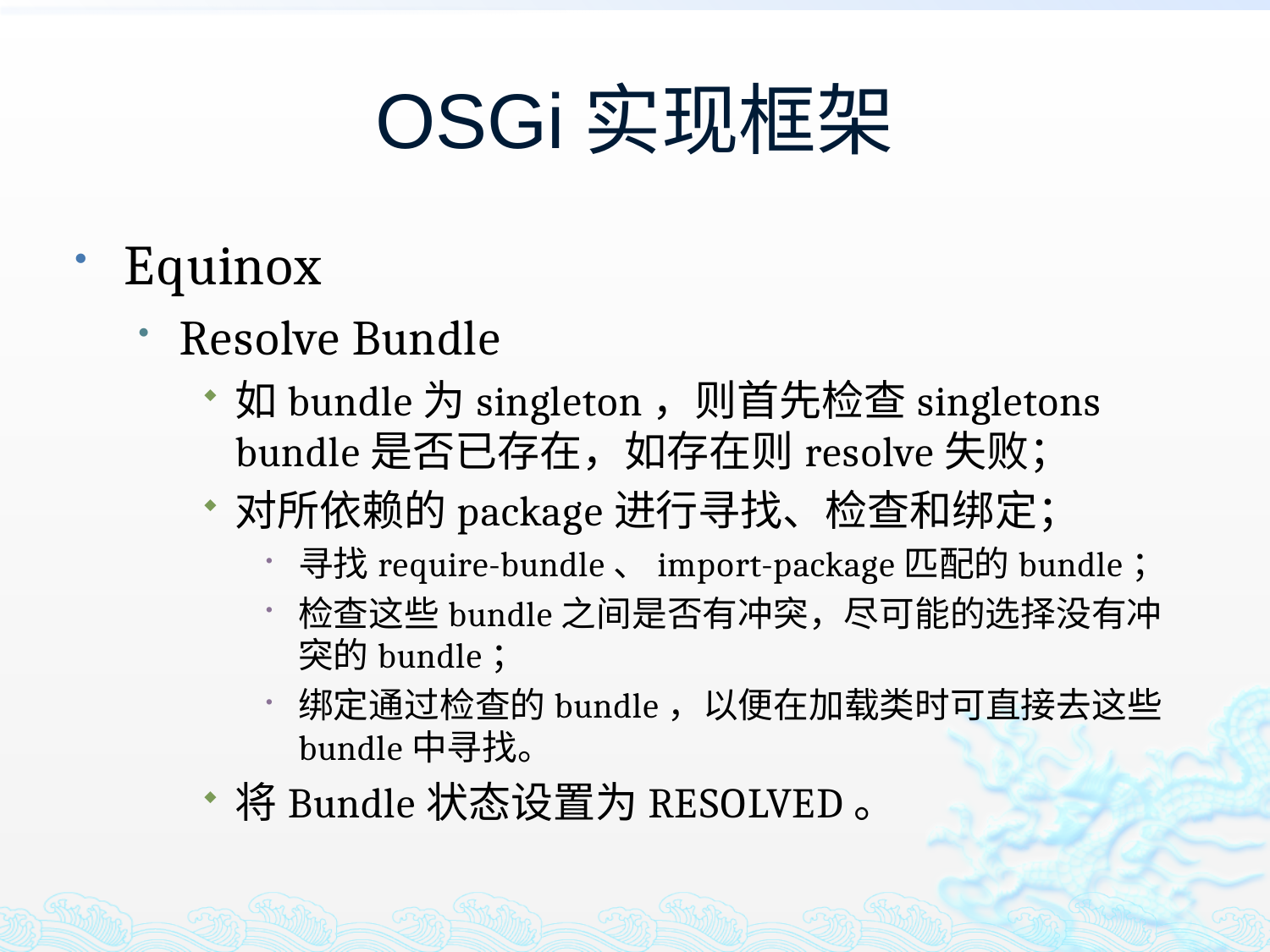

# OSGi实现框架
Equinox
Resolve Bundle
如bundle为singleton，则首先检查singletons bundle是否已存在，如存在则resolve失败；
对所依赖的package进行寻找、检查和绑定；
寻找require-bundle、import-package匹配的bundle；
检查这些bundle之间是否有冲突，尽可能的选择没有冲突的bundle；
绑定通过检查的bundle，以便在加载类时可直接去这些bundle中寻找。
将Bundle状态设置为RESOLVED。